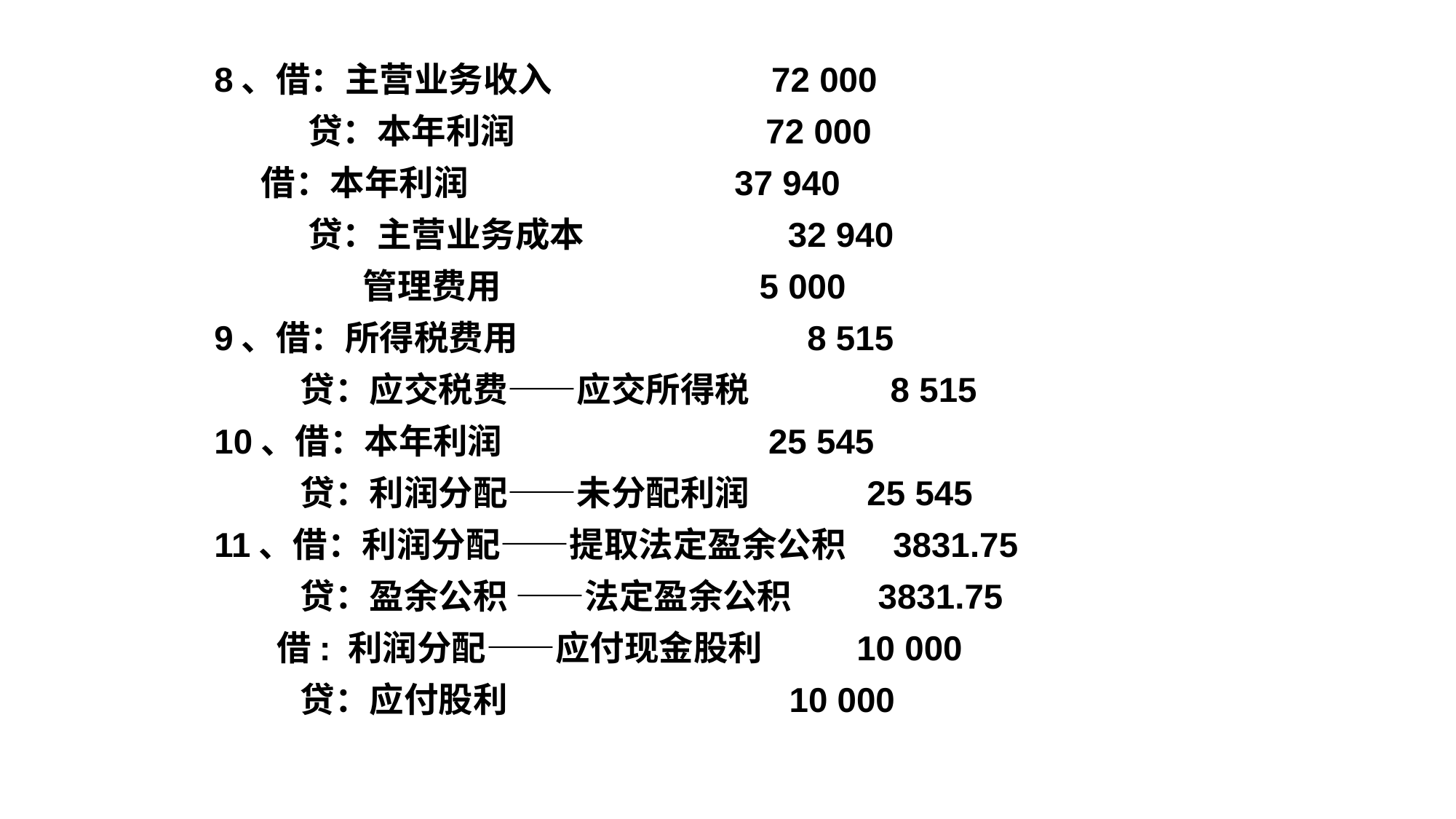

8、借：主营业务收入                           72 000
           贷：本年利润                               72 000
     借：本年利润                                 37 940
           贷：主营业务成本                         32 940
                  管理费用                                5 000
9、借：所得税费用                                    8 515
          贷：应交税费——应交所得税                 8 515
10、借：本年利润                                 25 545
          贷：利润分配——未分配利润              25 545
11、借：利润分配——提取法定盈余公积     3831.75
          贷：盈余公积 ——法定盈余公积          3831.75
       借: 利润分配——应付现金股利           10 000
          贷：应付股利                                   10 000